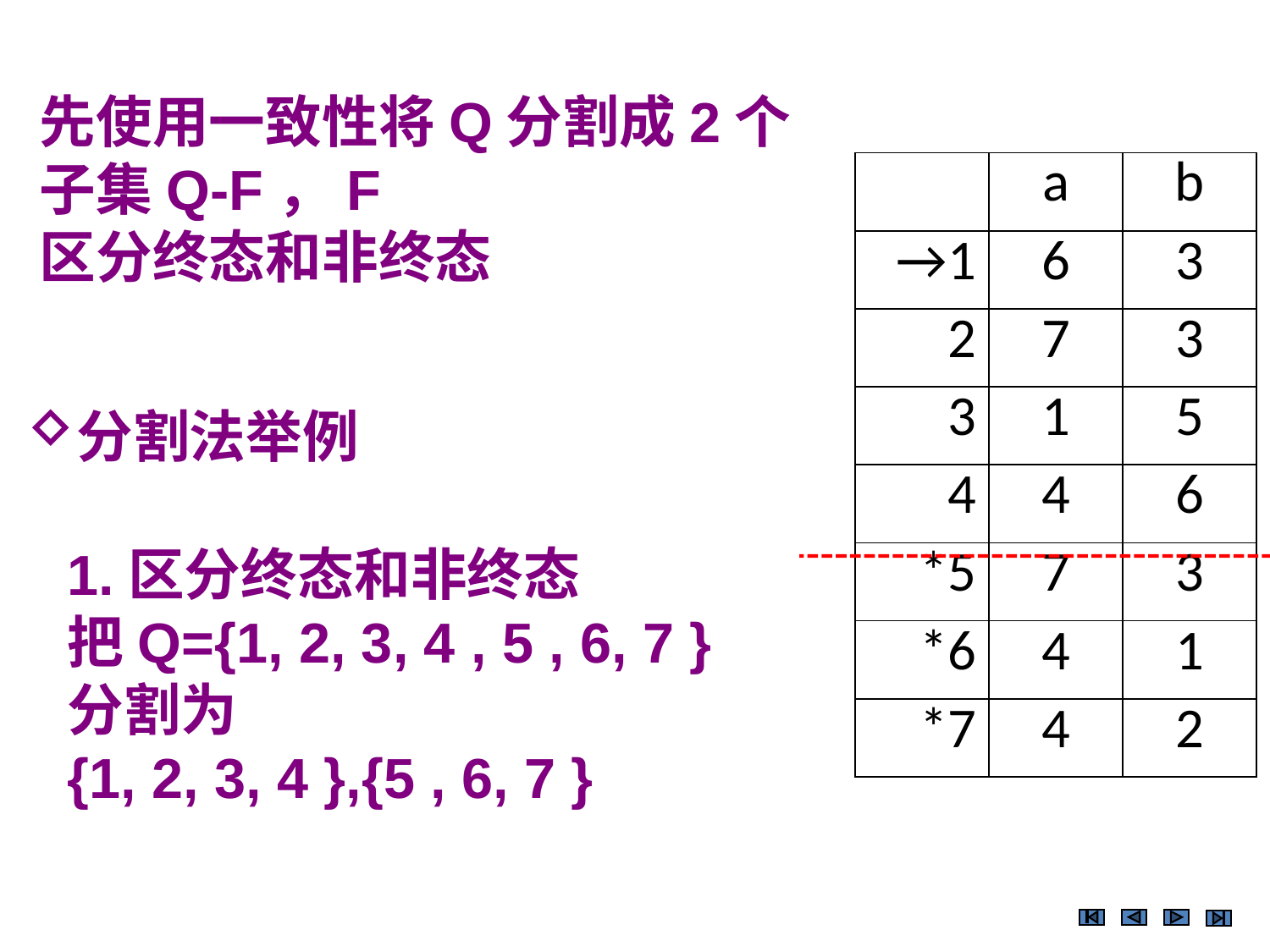

先使用一致性将Q分割成2个子集Q-F，F
区分终态和非终态
|  | a | b |
| --- | --- | --- |
| →1 | 6 | 3 |
| 2 | 7 | 3 |
| 3 | 1 | 5 |
| 4 | 4 | 6 |
| \*5 | 7 | 3 |
| \*6 | 4 | 1 |
| \*7 | 4 | 2 |
分割法举例

1.区分终态和非终态
把Q={1, 2, 3, 4 , 5 , 6, 7 }
分割为
{1, 2, 3, 4 },{5 , 6, 7 }